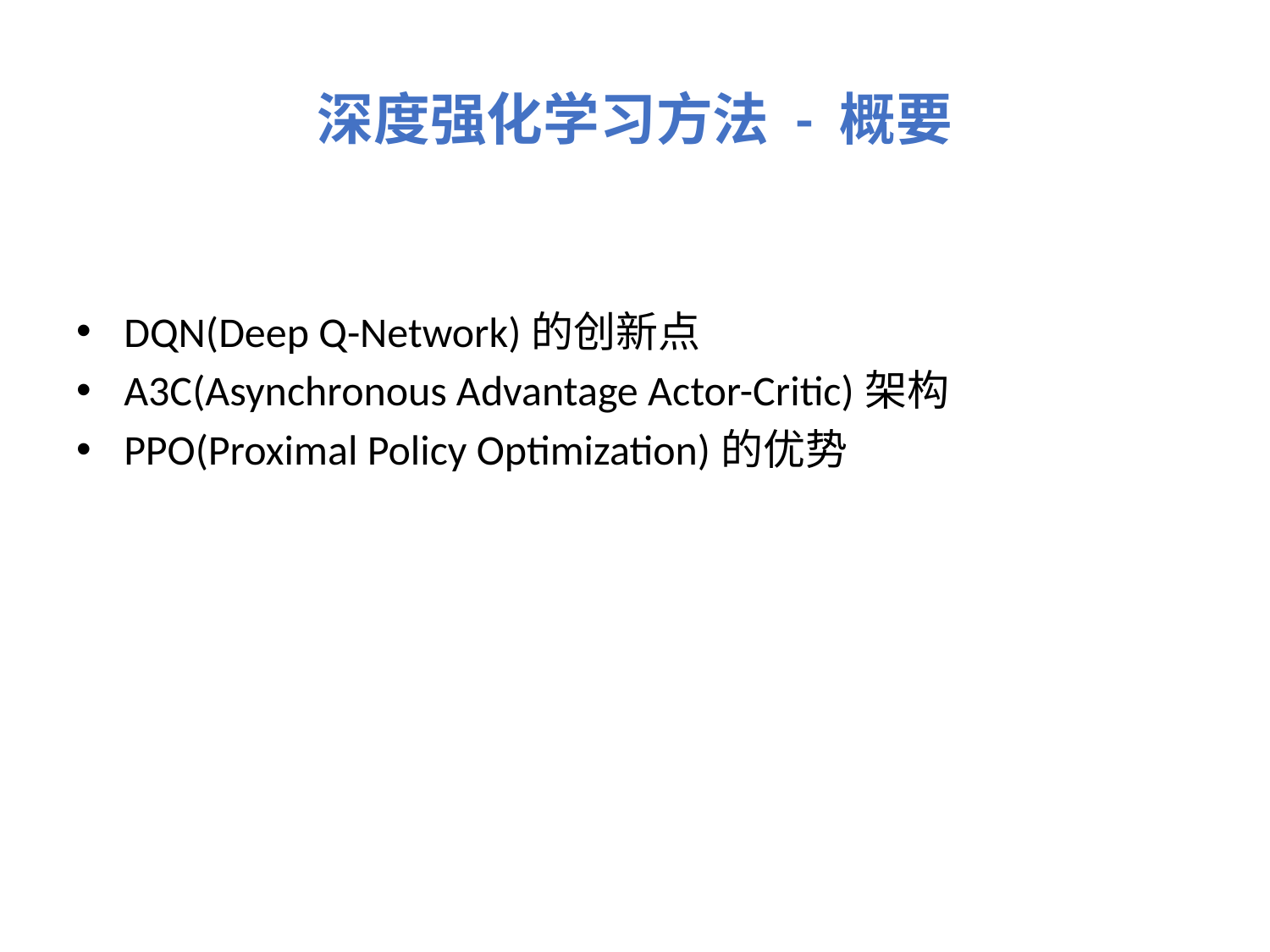

# 深度强化学习方法 - 概要

DQN(Deep Q-Network)的创新点
A3C(Asynchronous Advantage Actor-Critic)架构
PPO(Proximal Policy Optimization)的优势